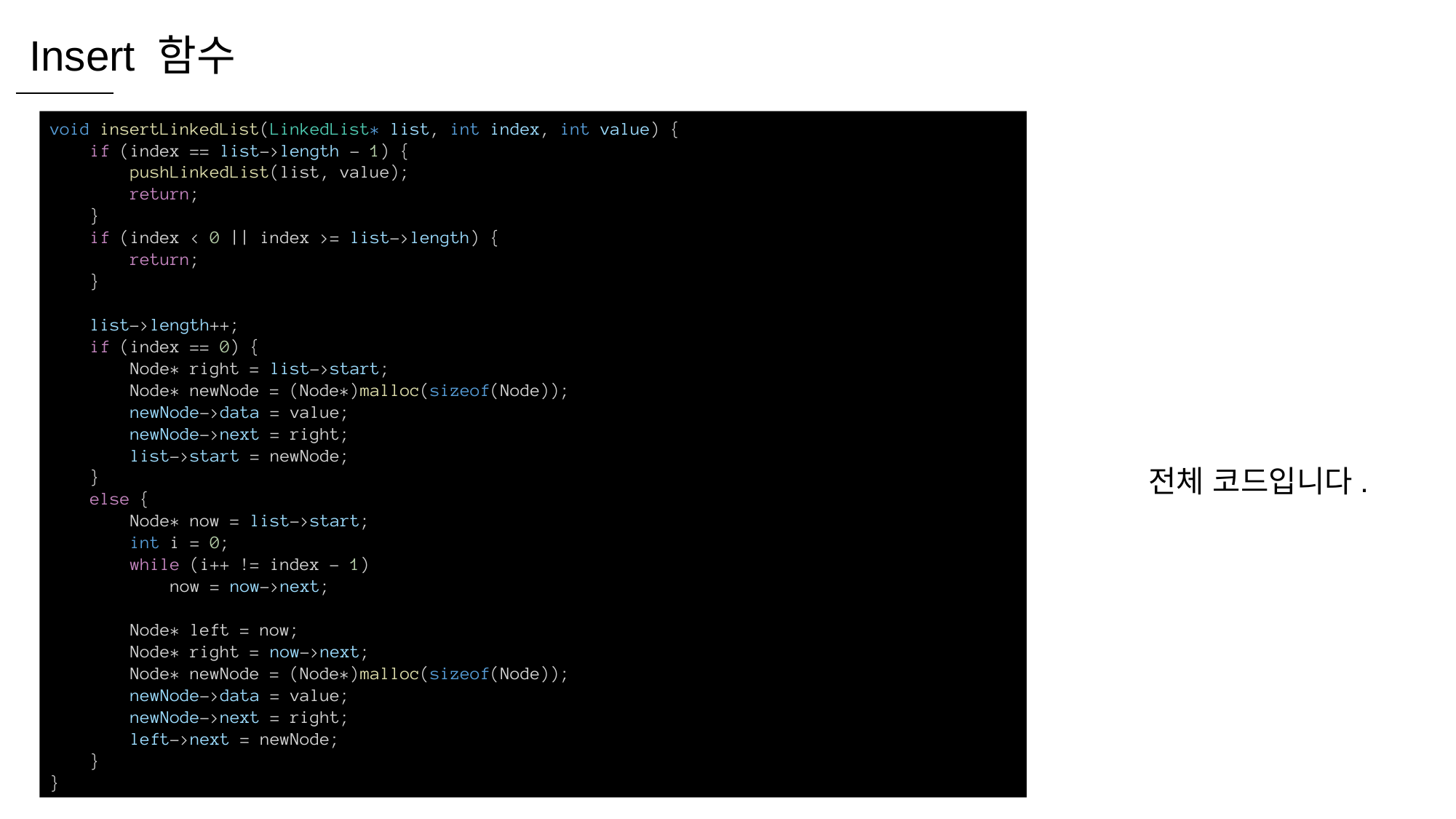

Insert 함수
void insertLinkedList(LinkedList* list, int index, int value) {
    if (index == list->length - 1) {
        pushLinkedList(list, value);
        return;
    }
    if (index < 0 || index >= list->length) {
        return;
    }
    list->length++;
    if (index == 0) {
        Node* right = list->start;
        Node* newNode = (Node*)malloc(sizeof(Node));
        newNode->data = value;
        newNode->next = right;
        list->start = newNode;
    }
    else {
        Node* now = list->start;
        int i = 0;
        while (i++ != index - 1)
            now = now->next;
        Node* left = now;
        Node* right = now->next;
        Node* newNode = (Node*)malloc(sizeof(Node));
        newNode->data = value;
        newNode->next = right;
        left->next = newNode;
    }
}
전체 코드입니다.